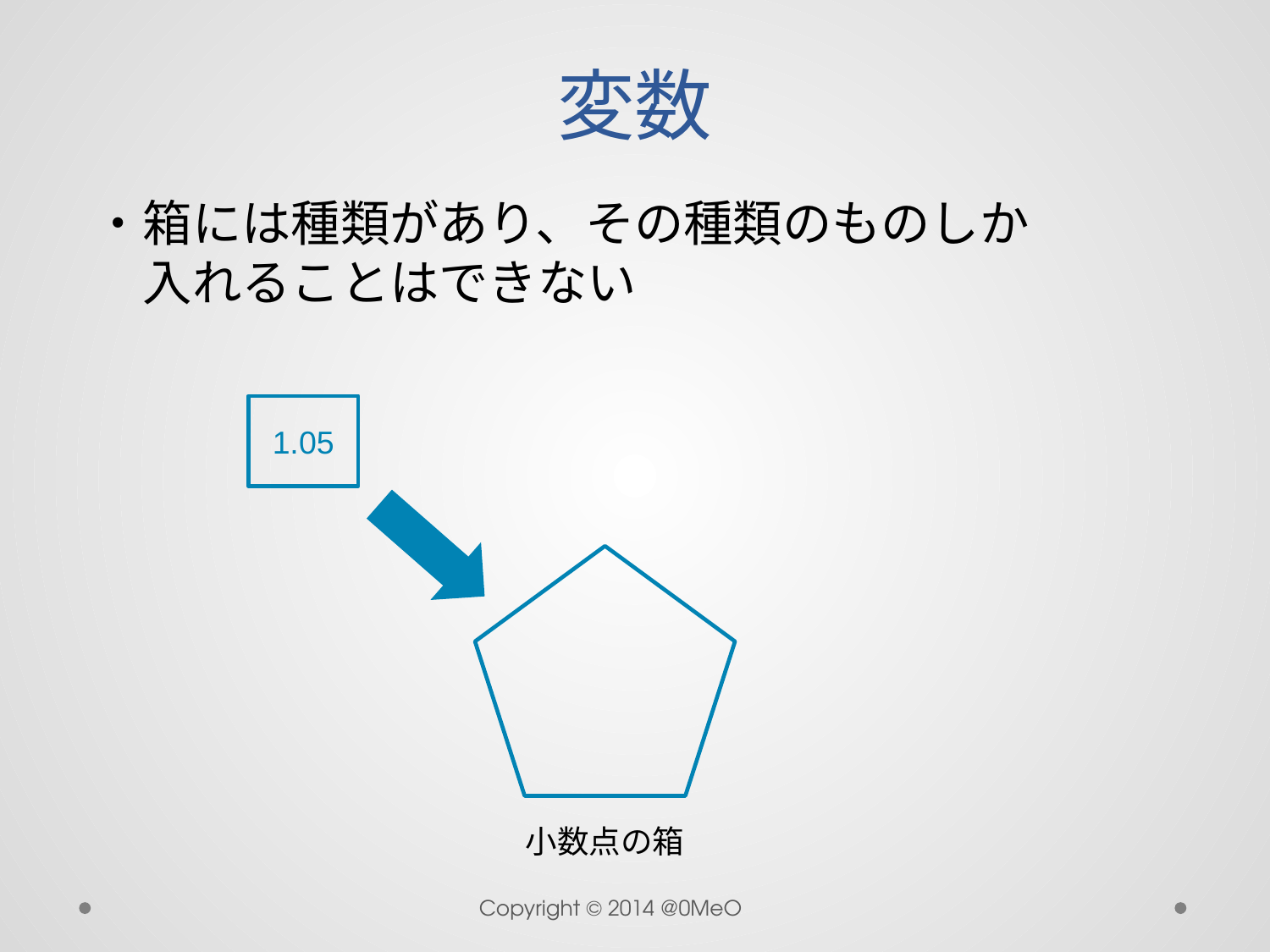

# 変数
・箱には種類があり、その種類のものしか
　入れることはできない
1.05

小数点の箱